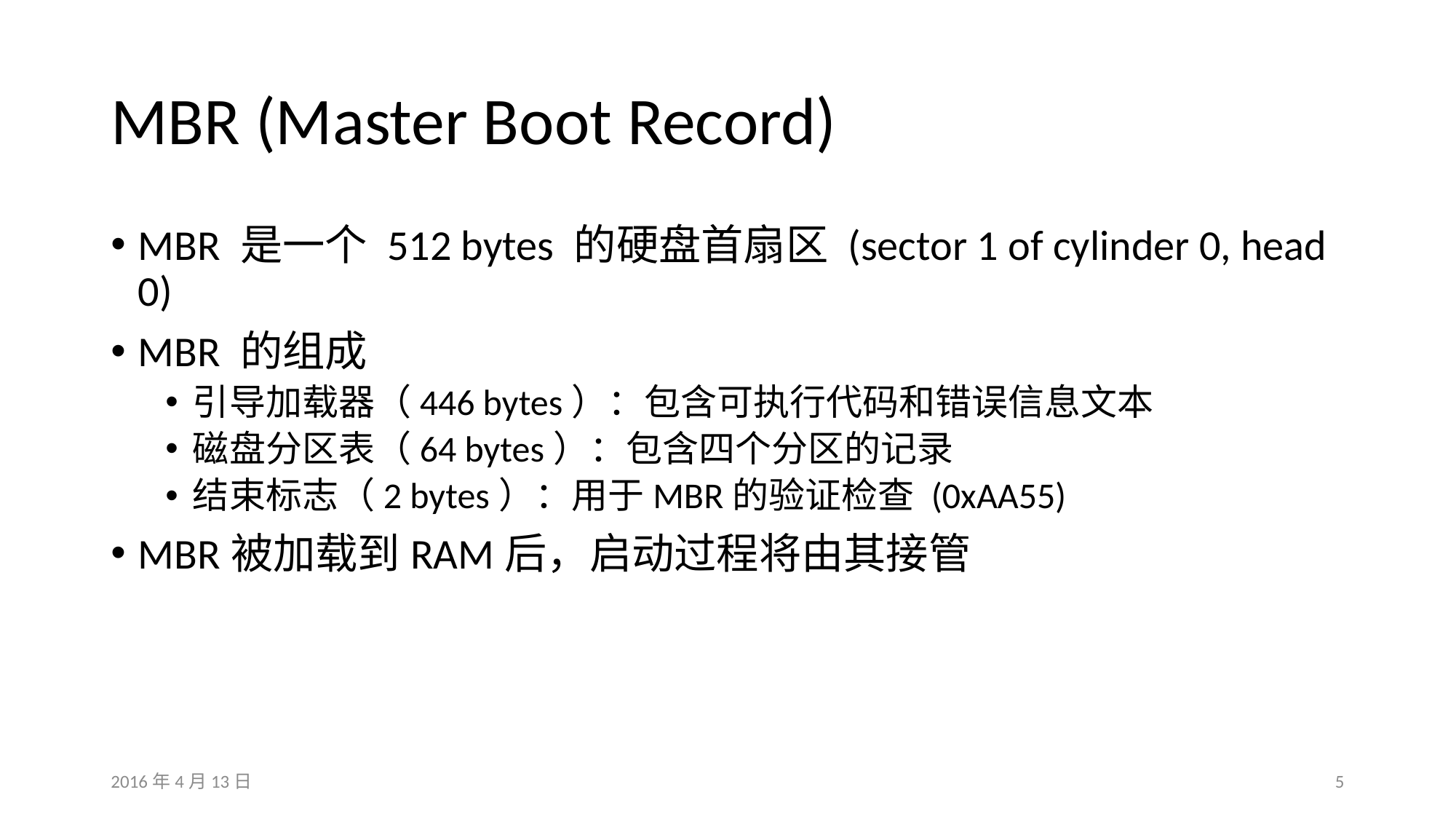

# MBR (Master Boot Record)
MBR 是一个 512 bytes 的硬盘首扇区 (sector 1 of cylinder 0, head 0)
MBR 的组成
引导加载器（446 bytes）：包含可执行代码和错误信息文本
磁盘分区表（64 bytes）：包含四个分区的记录
结束标志（2 bytes）：用于MBR的验证检查 (0xAA55)
MBR被加载到RAM后，启动过程将由其接管
2016年4月13日
5